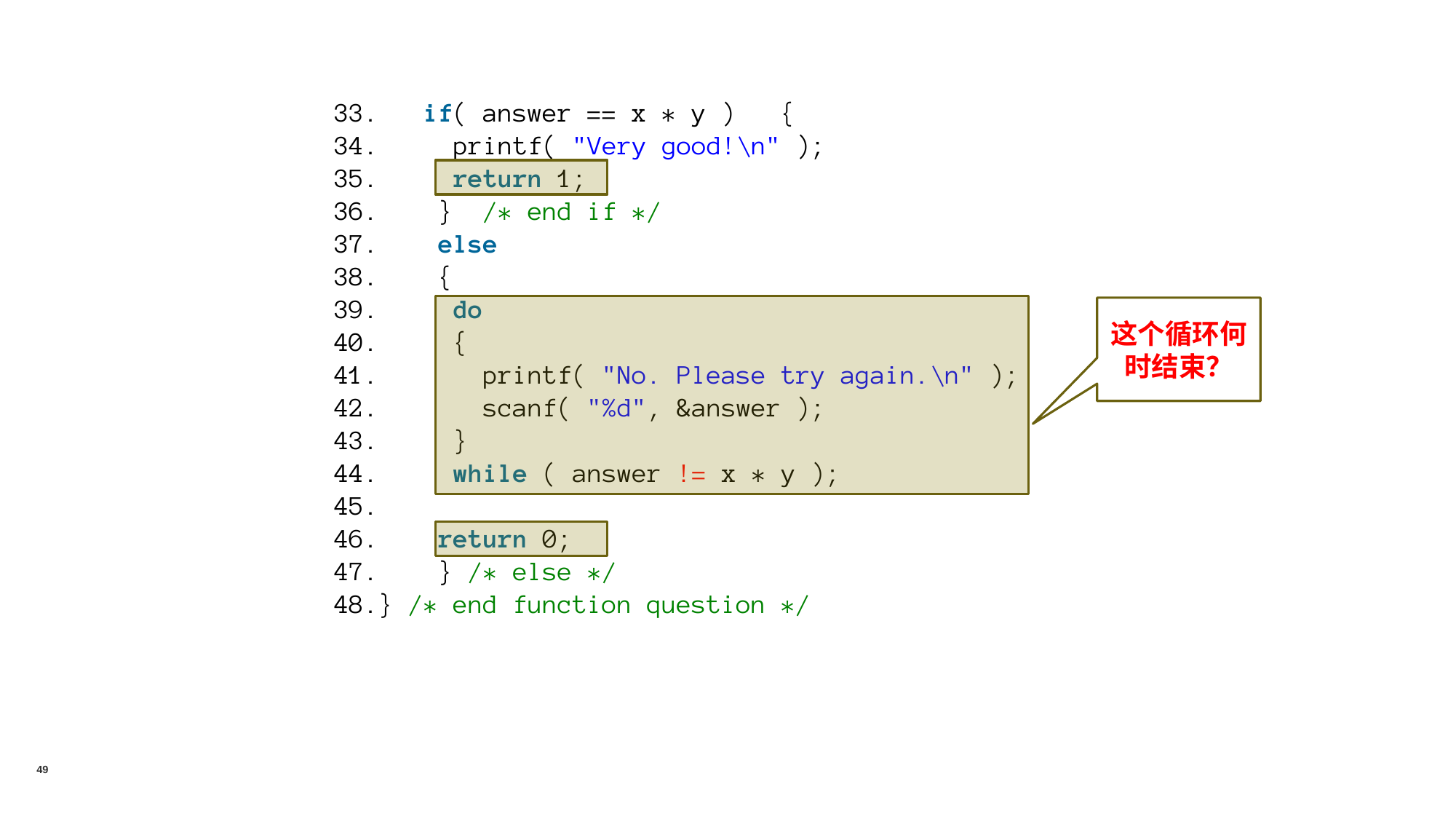

if( answer == x * y )   {
     printf( "Very good!\n" );
     return 1;
    }  /* end if */
    else
    {
     do
     {
       printf( "No. Please try again.\n" );
       scanf( "%d", &answer );
     }
     while ( answer != x * y );

    return 0;
    } /* else */
} /* end function question */

这个循环何时结束？

49